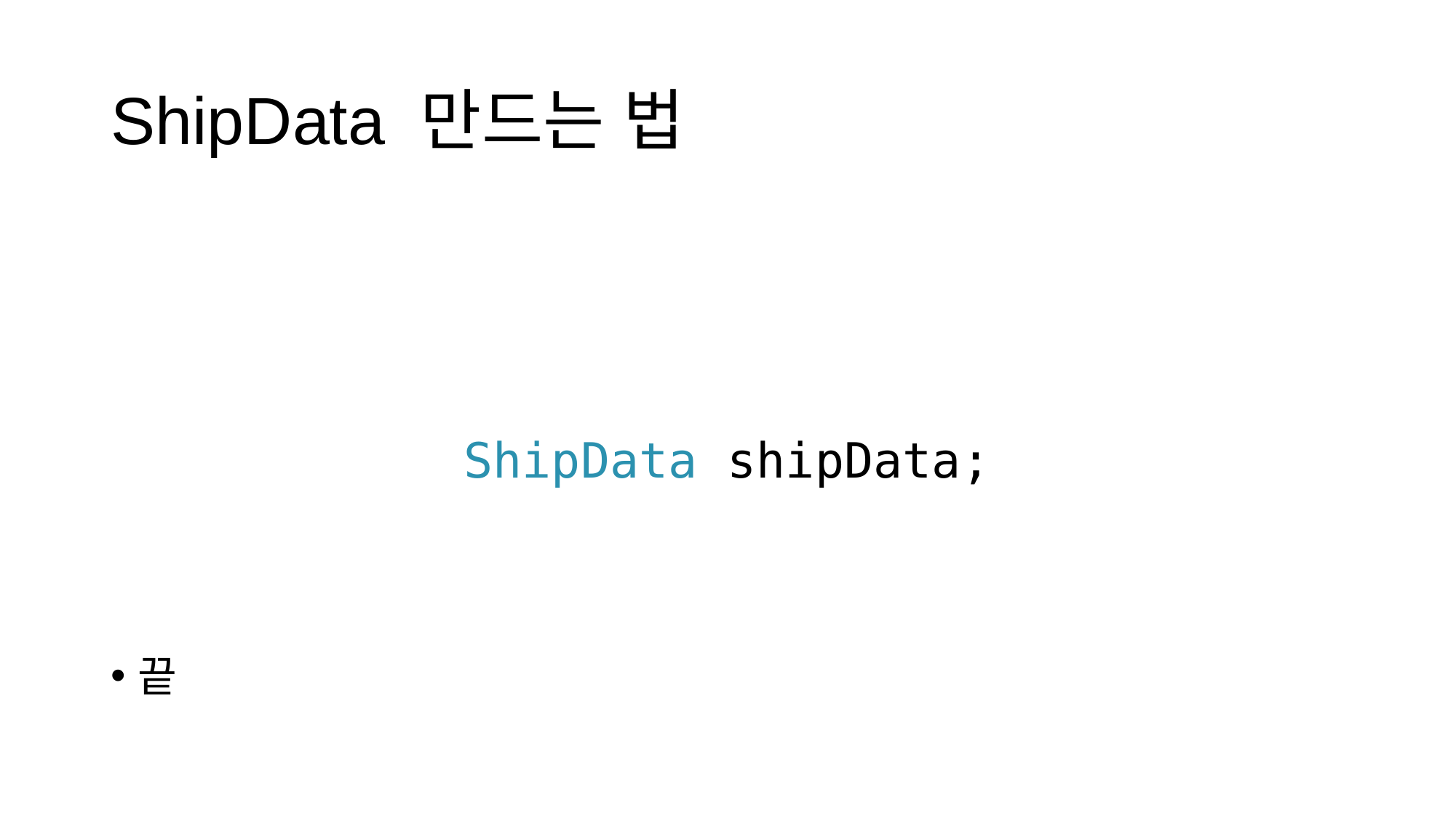

# ShipData 만드는 법

끝
ShipData shipData;